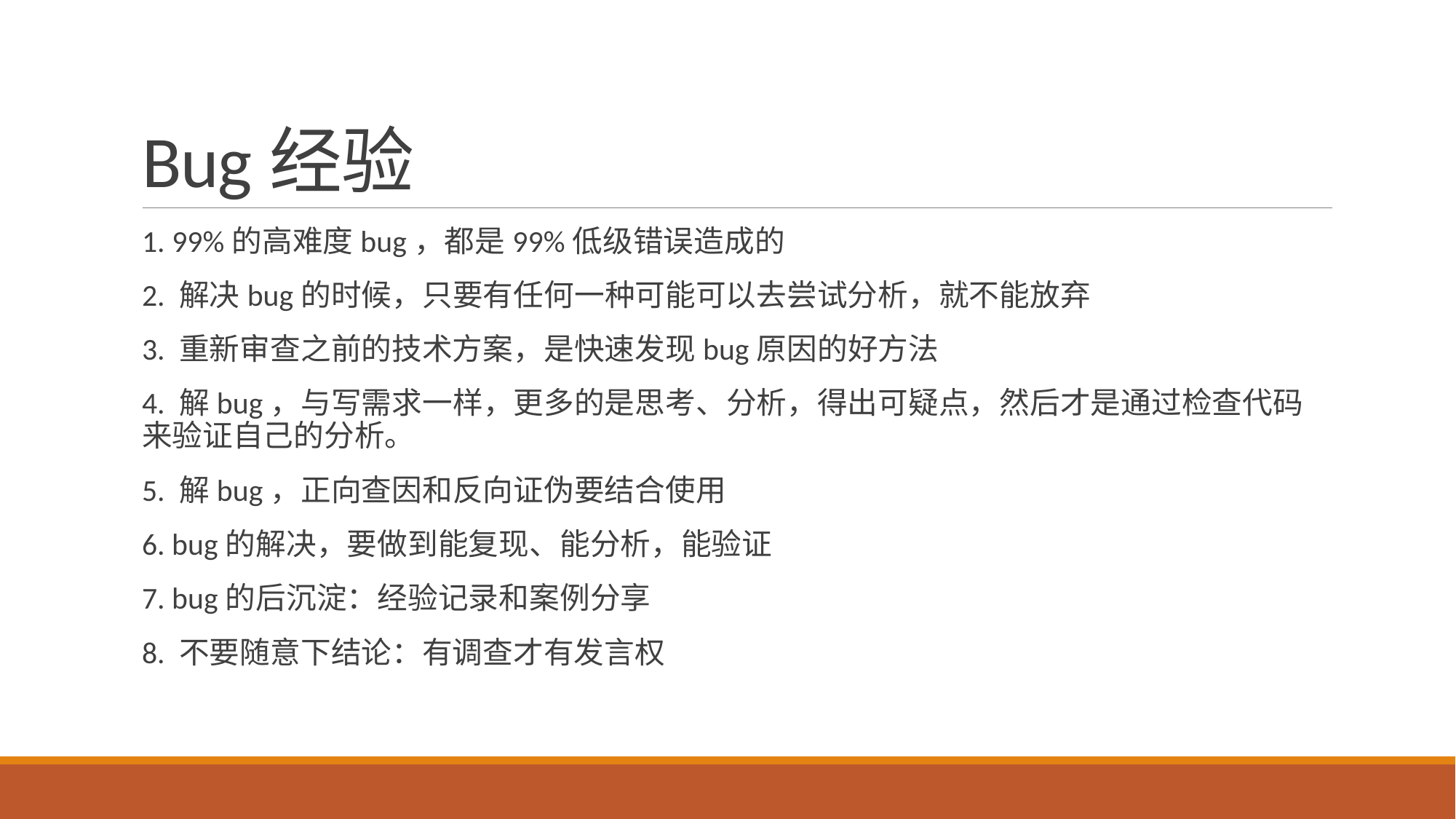

# Bug经验
1. 99%的高难度bug，都是99%低级错误造成的
2. 解决bug的时候，只要有任何一种可能可以去尝试分析，就不能放弃
3. 重新审查之前的技术方案，是快速发现bug原因的好方法
4. 解bug，与写需求一样，更多的是思考、分析，得出可疑点，然后才是通过检查代码来验证自己的分析。
5. 解bug，正向查因和反向证伪要结合使用
6. bug的解决，要做到能复现、能分析，能验证
7. bug的后沉淀：经验记录和案例分享
8. 不要随意下结论：有调查才有发言权